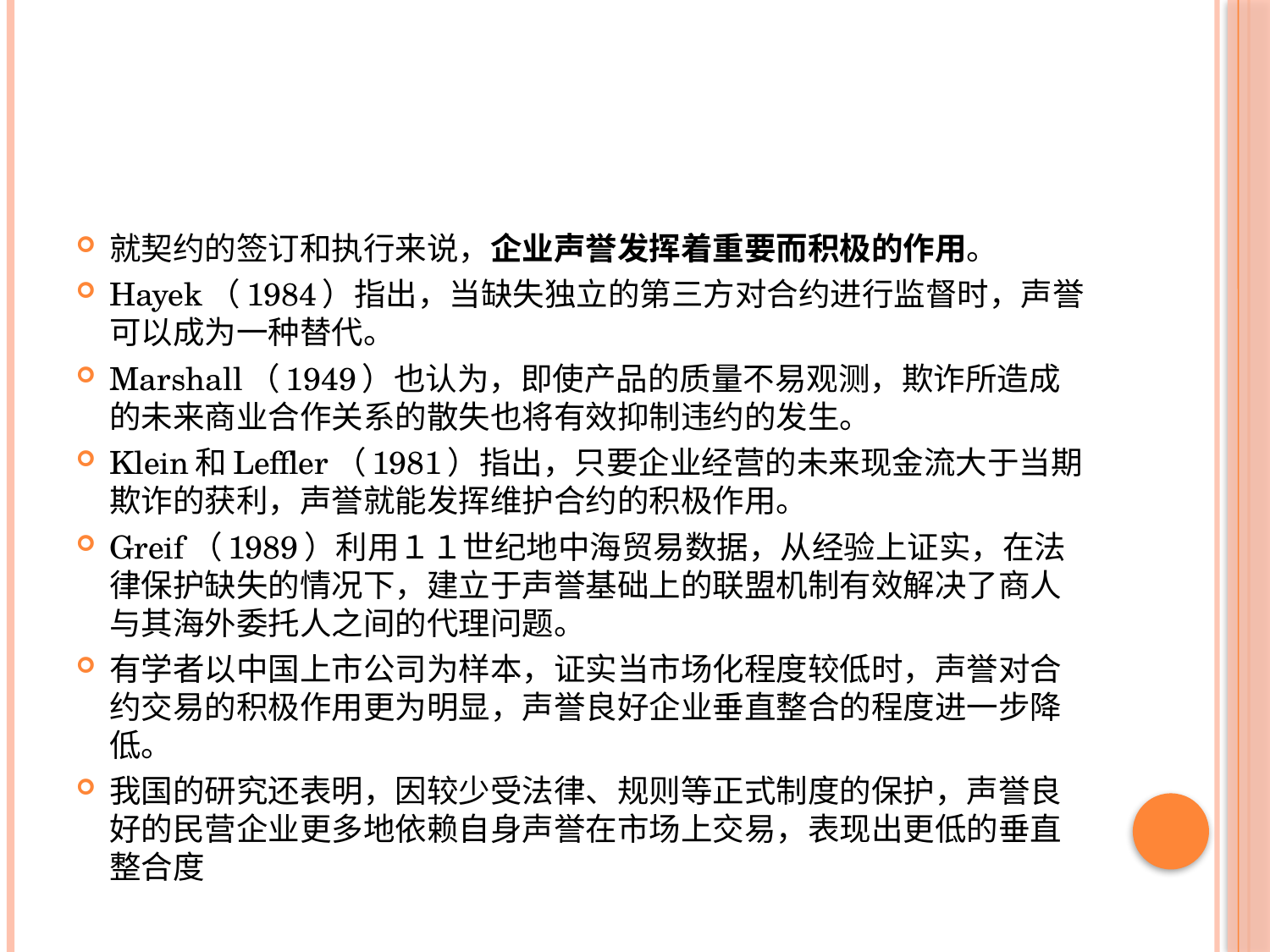

#
就契约的签订和执行来说，企业声誉发挥着重要而积极的作用。
Hayek（1984）指出，当缺失独立的第三方对合约进行监督时，声誉可以成为一种替代。
Marshall（1949）也认为，即使产品的质量不易观测，欺诈所造成的未来商业合作关系的散失也将有效抑制违约的发生。
Klein和Leffler（1981）指出，只要企业经营的未来现金流大于当期欺诈的获利，声誉就能发挥维护合约的积极作用。
Greif（1989）利用１１世纪地中海贸易数据，从经验上证实，在法律保护缺失的情况下，建立于声誉基础上的联盟机制有效解决了商人与其海外委托人之间的代理问题。
有学者以中国上市公司为样本，证实当市场化程度较低时，声誉对合约交易的积极作用更为明显，声誉良好企业垂直整合的程度进一步降低。
我国的研究还表明，因较少受法律、规则等正式制度的保护，声誉良好的民营企业更多地依赖自身声誉在市场上交易，表现出更低的垂直整合度